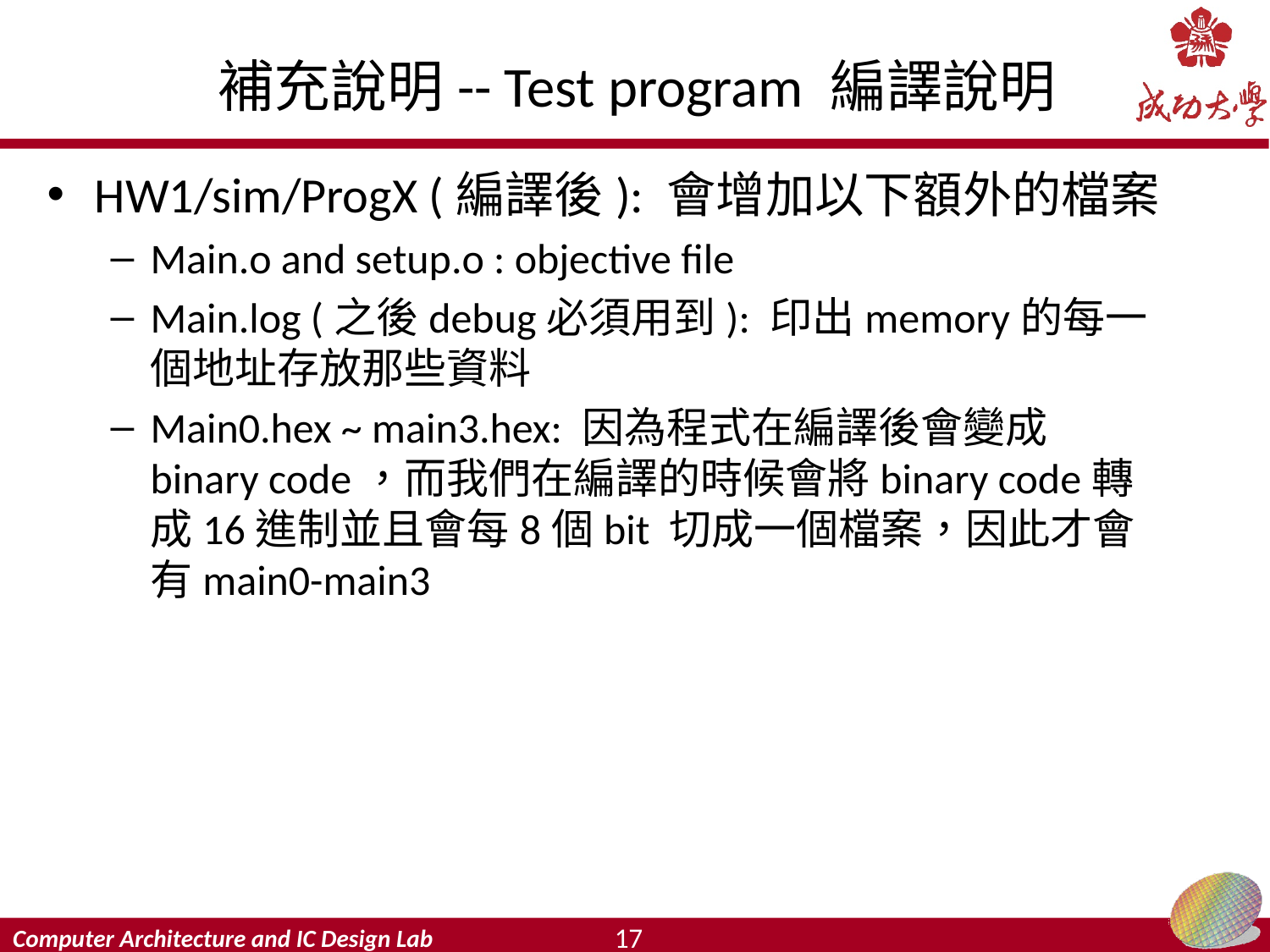

# 補充說明-- Test program 編譯說明
HW1/sim/ProgX (編譯後): 會增加以下額外的檔案
Main.o and setup.o : objective file
Main.log (之後debug必須用到): 印出memory的每一個地址存放那些資料
Main0.hex ~ main3.hex: 因為程式在編譯後會變成binary code，而我們在編譯的時候會將binary code轉成16進制並且會每8個bit 切成一個檔案，因此才會有main0-main3

17